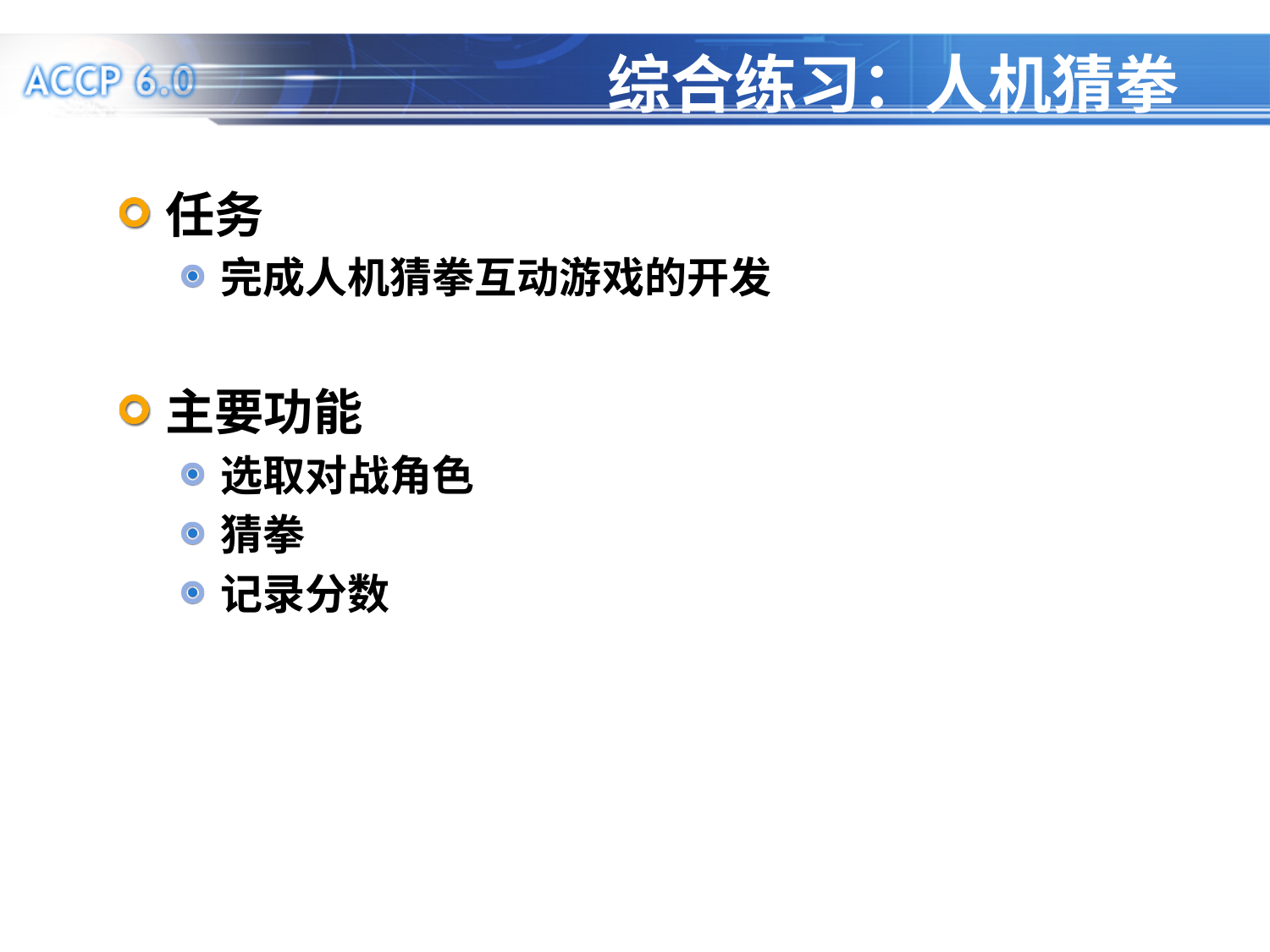

# 综合练习：人机猜拳
任务
完成人机猜拳互动游戏的开发

主要功能
选取对战角色
猜拳
记录分数